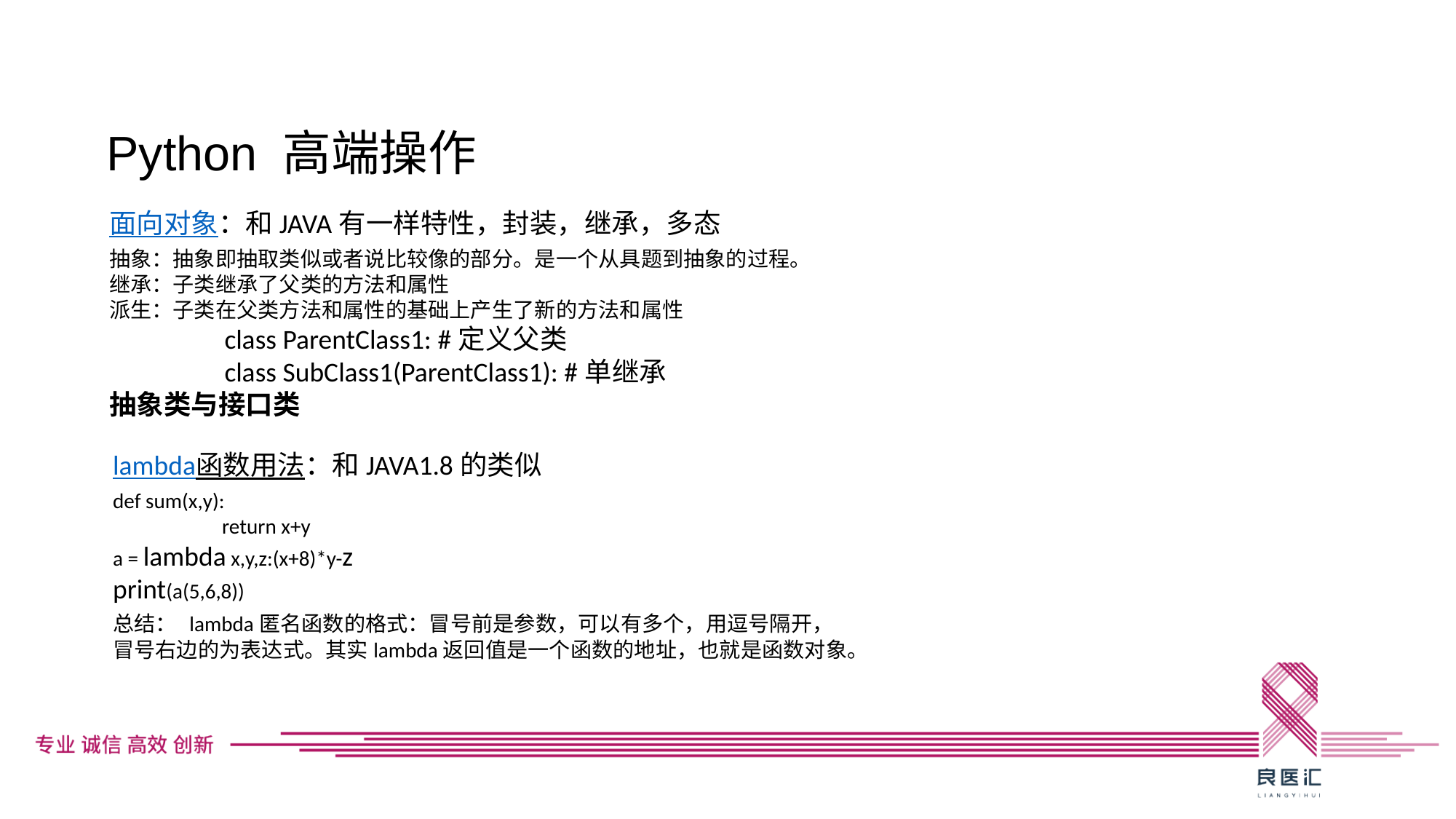

Python 高端操作
面向对象：和JAVA有一样特性，封装，继承，多态
抽象：抽象即抽取类似或者说比较像的部分。是一个从具题到抽象的过程。
继承：子类继承了父类的方法和属性
派生：子类在父类方法和属性的基础上产生了新的方法和属性
	 class ParentClass1: #定义父类
	 class SubClass1(ParentClass1): #单继承
抽象类与接口类

lambda函数用法：和JAVA1.8的类似
def sum(x,y):
	return x+y
a = lambda x,y,z:(x+8)*y-z
print(a(5,6,8))
总结： lambda匿名函数的格式：冒号前是参数，可以有多个，用逗号隔开，
冒号右边的为表达式。其实lambda返回值是一个函数的地址，也就是函数对象。